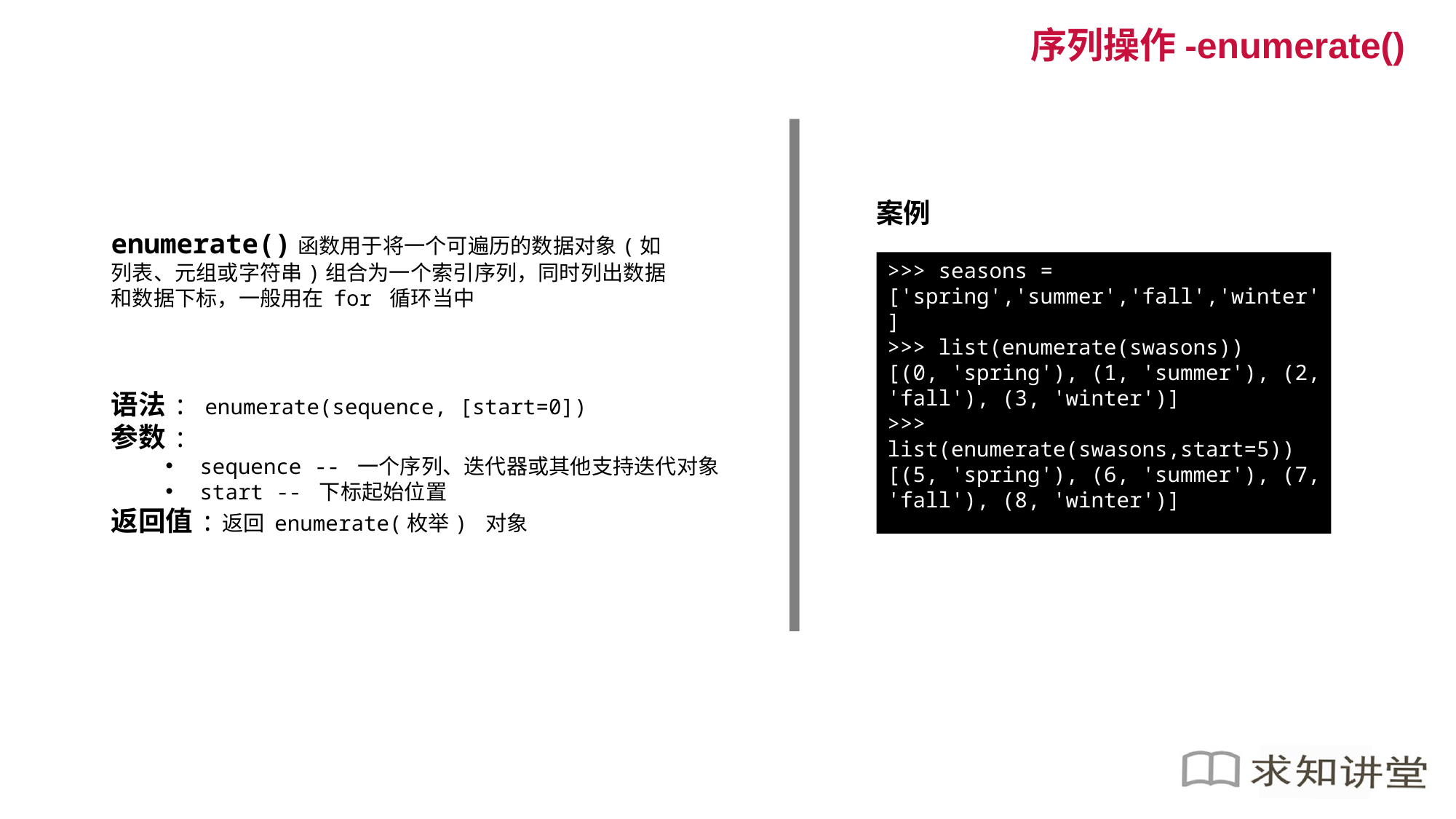

序列操作-enumerate()

案例
enumerate()函数用于将一个可遍历的数据对象(如列表、元组或字符串)组合为一个索引序列，同时列出数据和数据下标，一般用在 for 循环当中
>>> seasons =  ['spring','summer','fall','winter']
>>> list(enumerate(swasons))
[(0, 'spring'), (1, 'summer'), (2, 'fall'), (3, 'winter')]
>>> list(enumerate(swasons,start=5))
[(5, 'spring'), (6, 'summer'), (7, 'fall'), (8, 'winter')]
语法: enumerate(sequence, [start=0])
参数:
sequence -- 一个序列、迭代器或其他支持迭代对象
start -- 下标起始位置
返回值:返回 enumerate(枚举) 对象